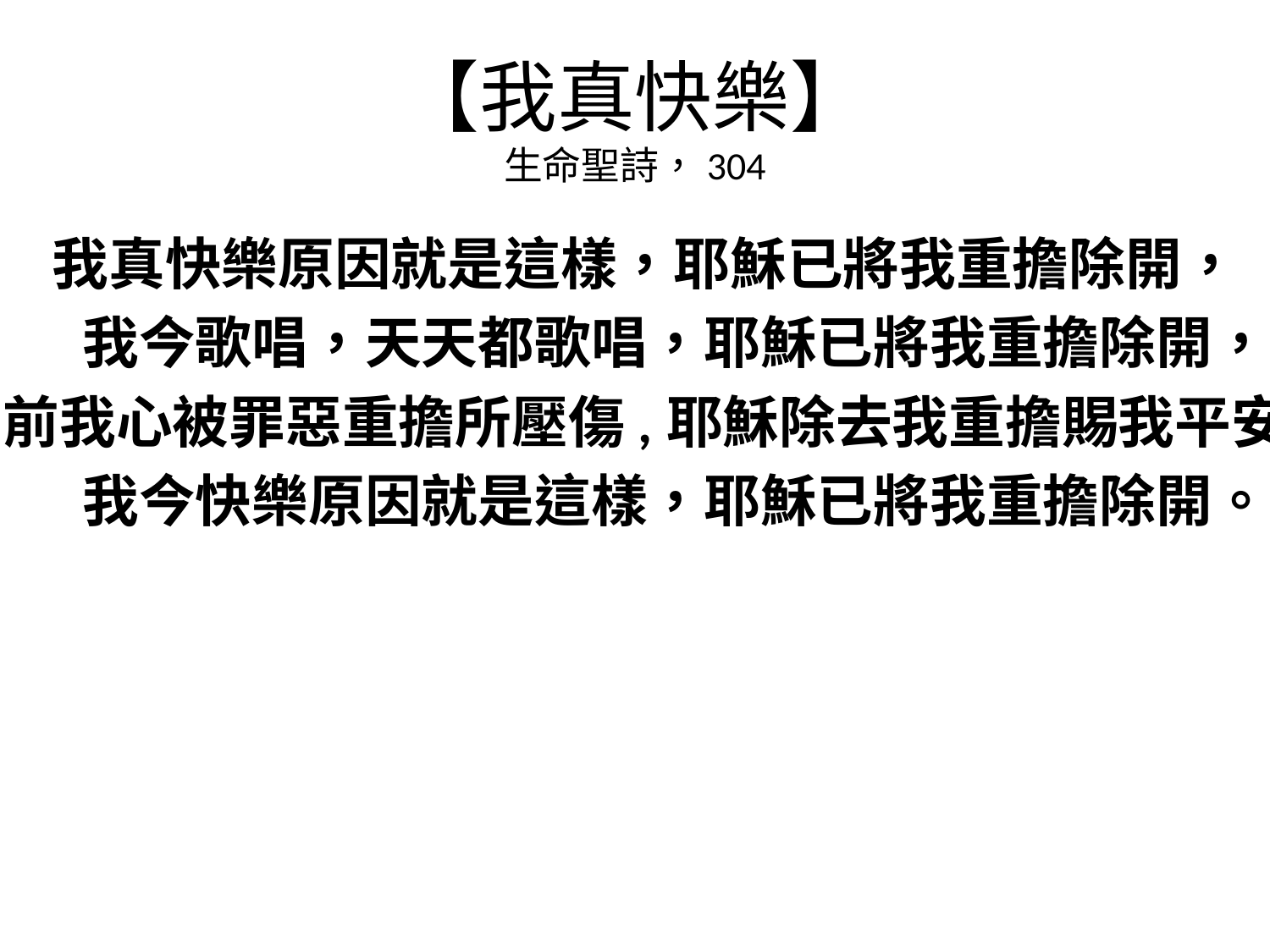

# 【我真快樂】 生命聖詩，304
我真快樂原因就是這樣，耶穌已將我重擔除開，
      我今歌唱，天天都歌唱，耶穌已將我重擔除開，
前我心被罪惡重擔所壓傷,耶穌除去我重擔賜我平安，
      我今快樂原因就是這樣，耶穌已將我重擔除開。